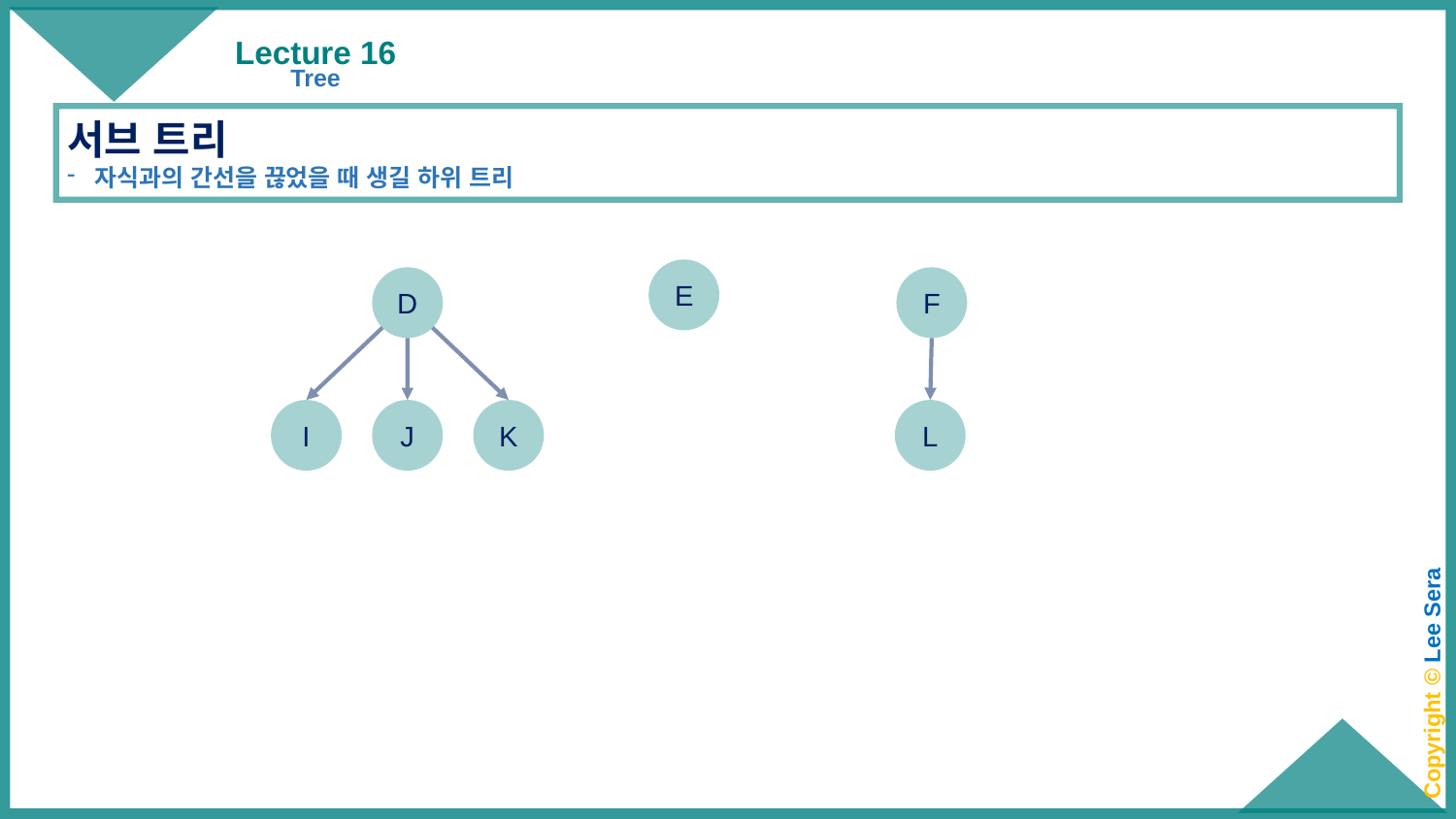

# Lecture 16
Tree
서브 트리
자식과의 간선을 끊었을 때 생길 하위 트리
E
D
I
J
K
F
L
Copyright © Lee Sera